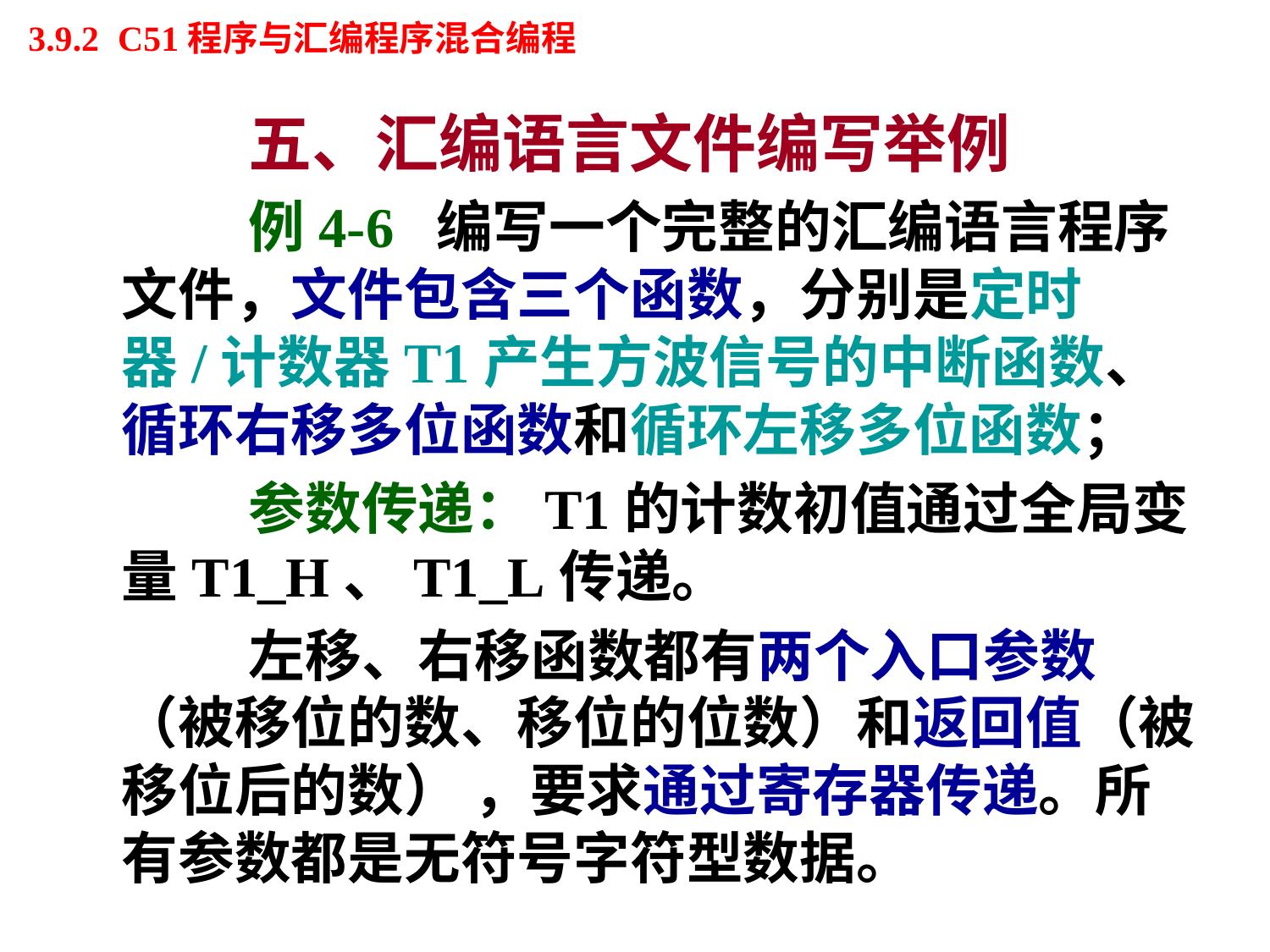

# 3.9.2  C51程序与汇编程序混合编程
		五、汇编语言文件编写举例
		例4-6  编写一个完整的汇编语言程序文件，文件包含三个函数，分别是定时器/计数器T1产生方波信号的中断函数、循环右移多位函数和循环左移多位函数；
		参数传递：T1的计数初值通过全局变量T1_H、T1_L传递。
		左移、右移函数都有两个入口参数（被移位的数、移位的位数）和返回值（被移位后的数） ，要求通过寄存器传递。所有参数都是无符号字符型数据。